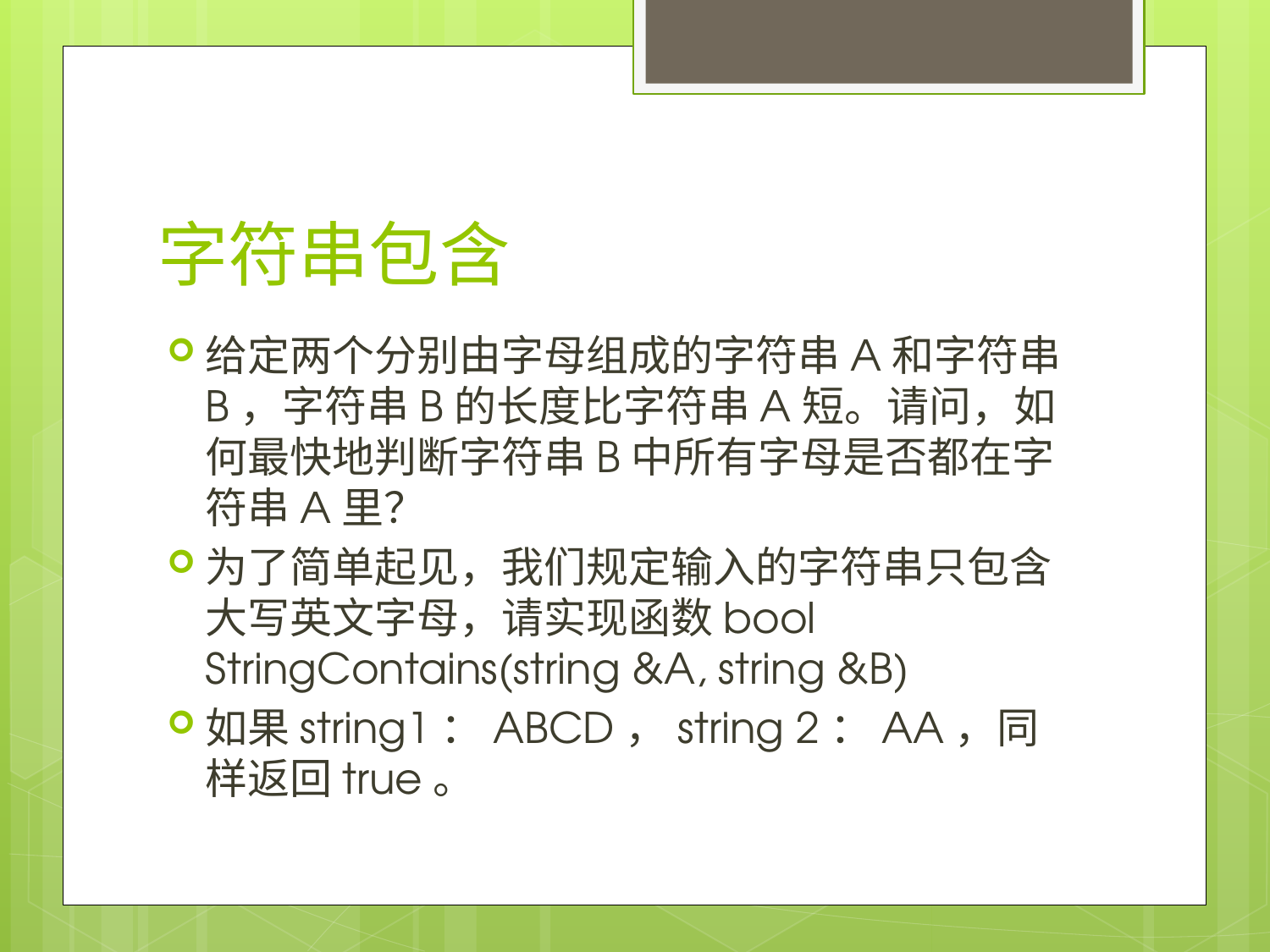

# 字符串包含
给定两个分别由字母组成的字符串A和字符串B，字符串B的长度比字符串A短。请问，如何最快地判断字符串B中所有字母是否都在字符串A里？
为了简单起见，我们规定输入的字符串只包含大写英文字母，请实现函数bool StringContains(string &A, string &B)
如果string1：ABCD，string 2：AA，同样返回true。